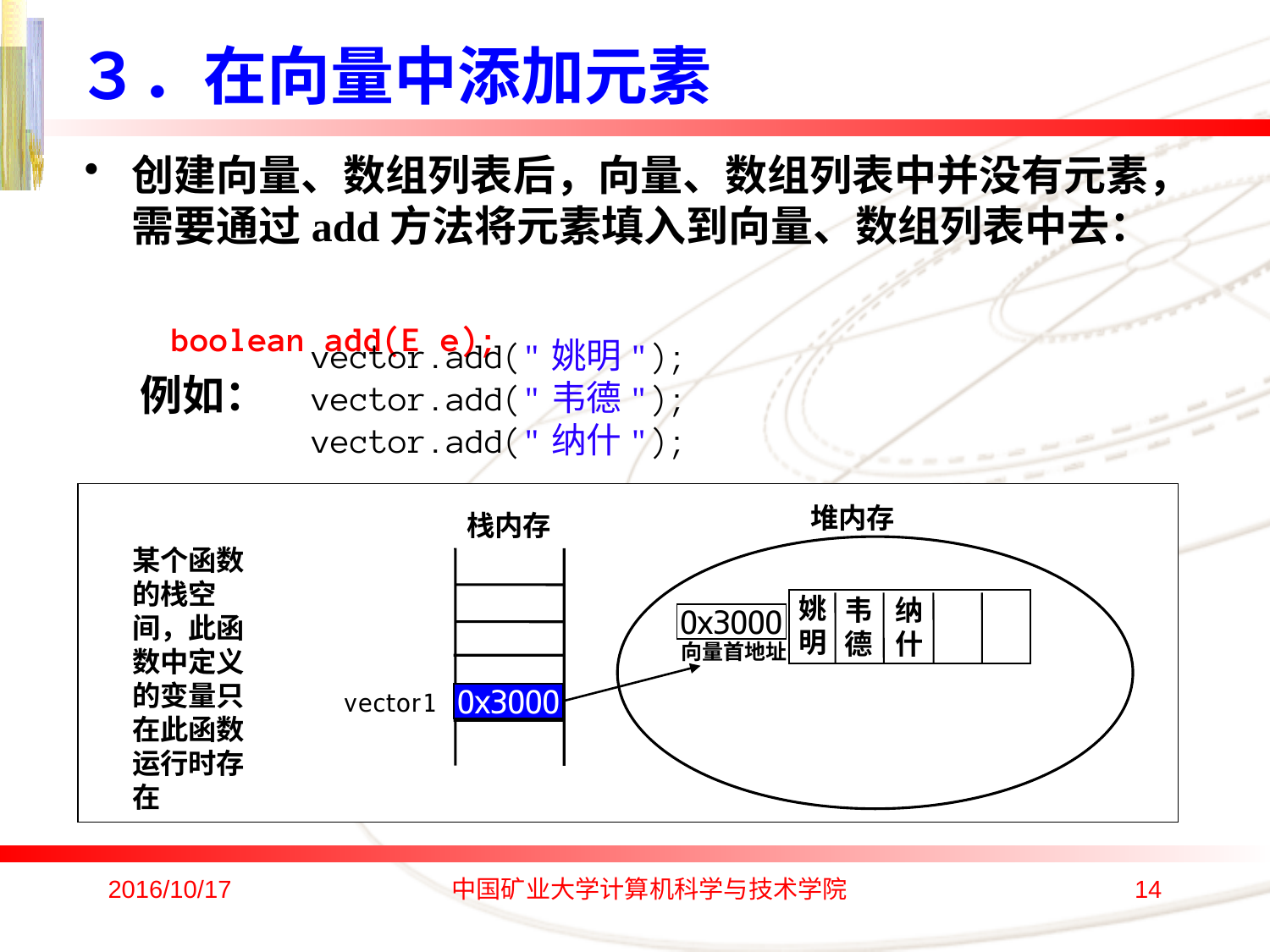

３．在向量中添加元素
创建向量、数组列表后，向量、数组列表中并没有元素，需要通过add方法将元素填入到向量、数组列表中去：
  boolean add(E e);
例如：

vector.add("姚明");
vector.add("韦德");
vector.add("纳什");

堆内存
栈内存
某个函数的栈空间，此函数中定义的变量只在此函数运行时存在

姚明

韦德

纳什

0x3000

向量首地址

vector1
0x3000

2016/10/17
中国矿业大学计算机科学与技术学院
14